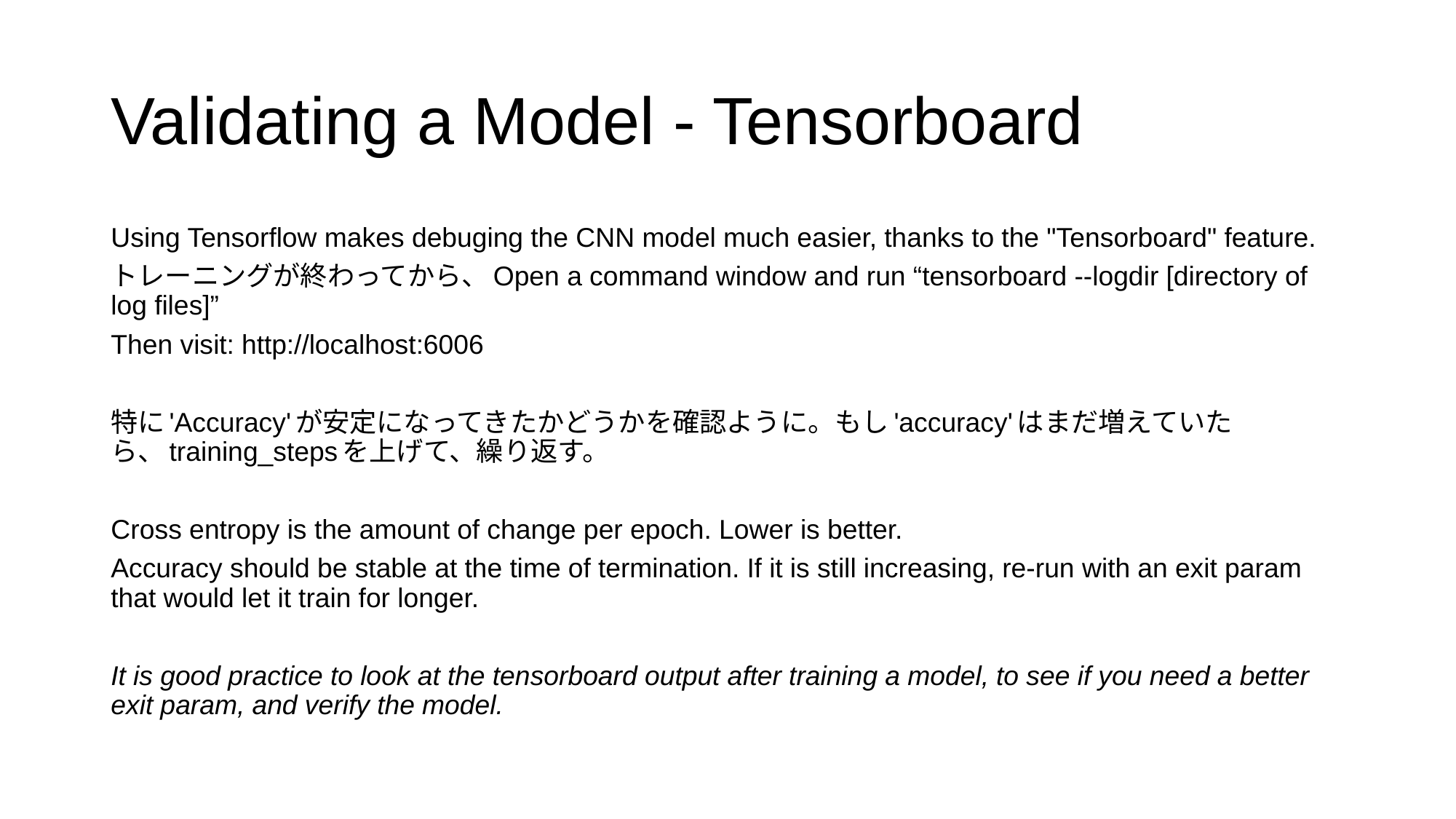

# Validating a Model - Tensorboard
Using Tensorflow makes debuging the CNN model much easier, thanks to the "Tensorboard" feature.
トレーニングが終わってから、Open a command window and run “tensorboard --logdir [directory of log files]”
Then visit: http://localhost:6006

特に'Accuracy'が安定になってきたかどうかを確認ように。もし'accuracy'はまだ増えていたら、training_stepsを上げて、繰り返す。

Cross entropy is the amount of change per epoch. Lower is better.
Accuracy should be stable at the time of termination. If it is still increasing, re-run with an exit param that would let it train for longer.

It is good practice to look at the tensorboard output after training a model, to see if you need a better exit param, and verify the model.